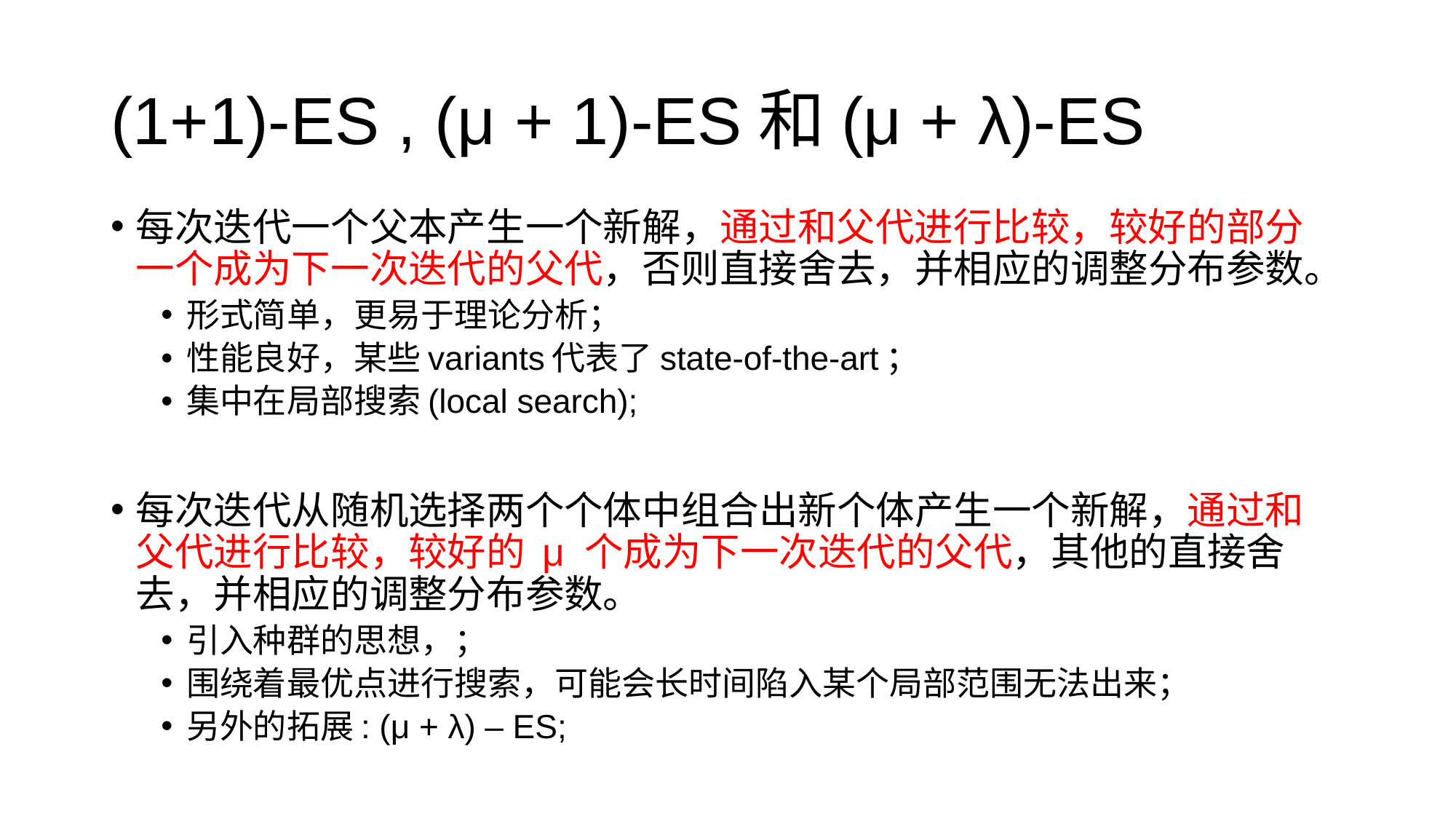

# (1+1)-ES , (μ + 1)-ES和(μ + λ)-ES
每次迭代一个父本产生一个新解，通过和父代进行比较，较好的部分一个成为下一次迭代的父代，否则直接舍去，并相应的调整分布参数。
形式简单，更易于理论分析；
性能良好，某些variants代表了state-of-the-art；
集中在局部搜索(local search);

每次迭代从随机选择两个个体中组合出新个体产生一个新解，通过和父代进行比较，较好的 μ 个成为下一次迭代的父代，其他的直接舍去，并相应的调整分布参数。
引入种群的思想，；
围绕着最优点进行搜索，可能会长时间陷入某个局部范围无法出来；
另外的拓展: (μ + λ) – ES;